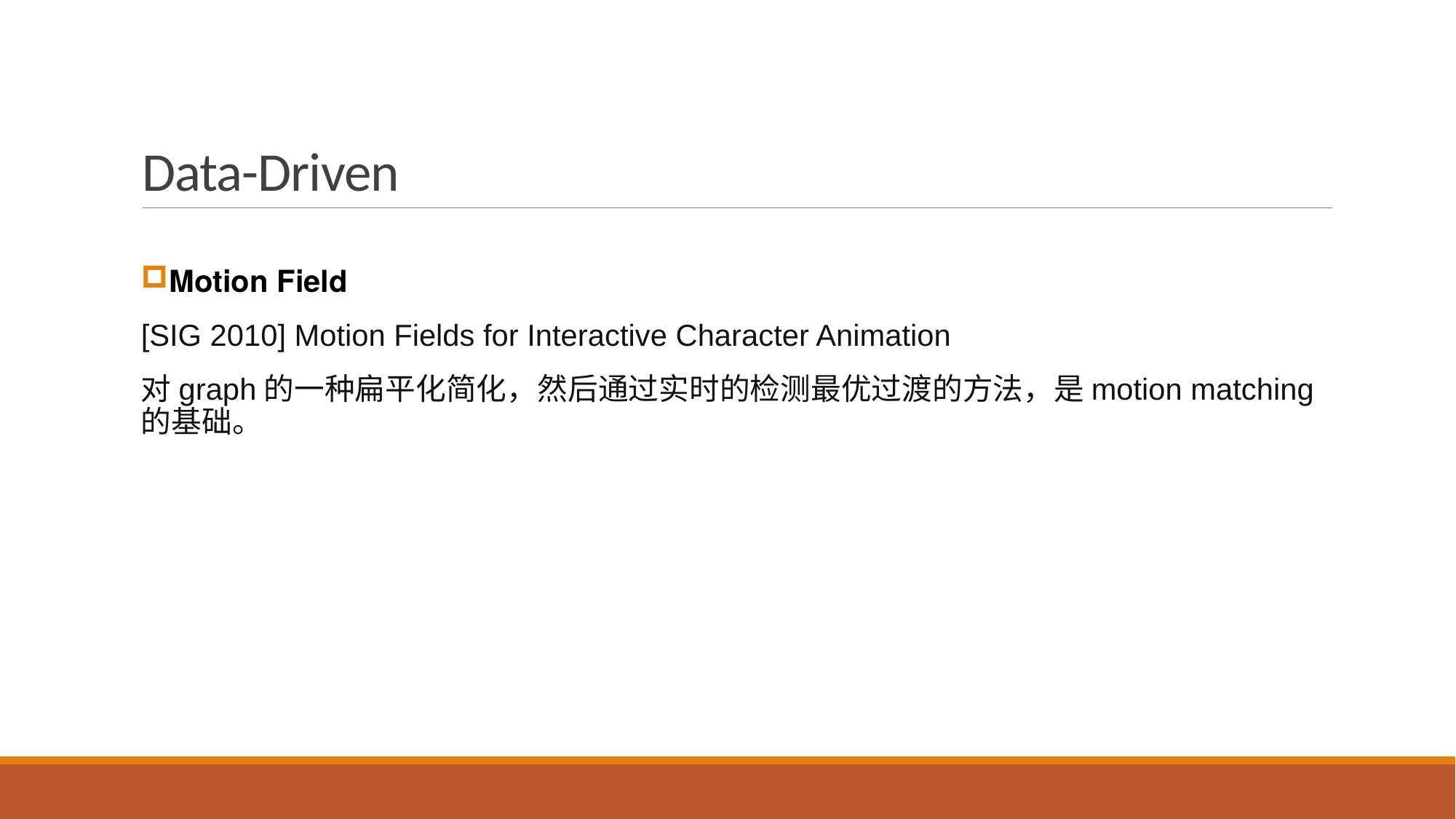

# Data-Driven
Motion Field
[SIG 2010] Motion Fields for Interactive Character Animation
对graph的一种扁平化简化，然后通过实时的检测最优过渡的方法，是motion matching的基础。